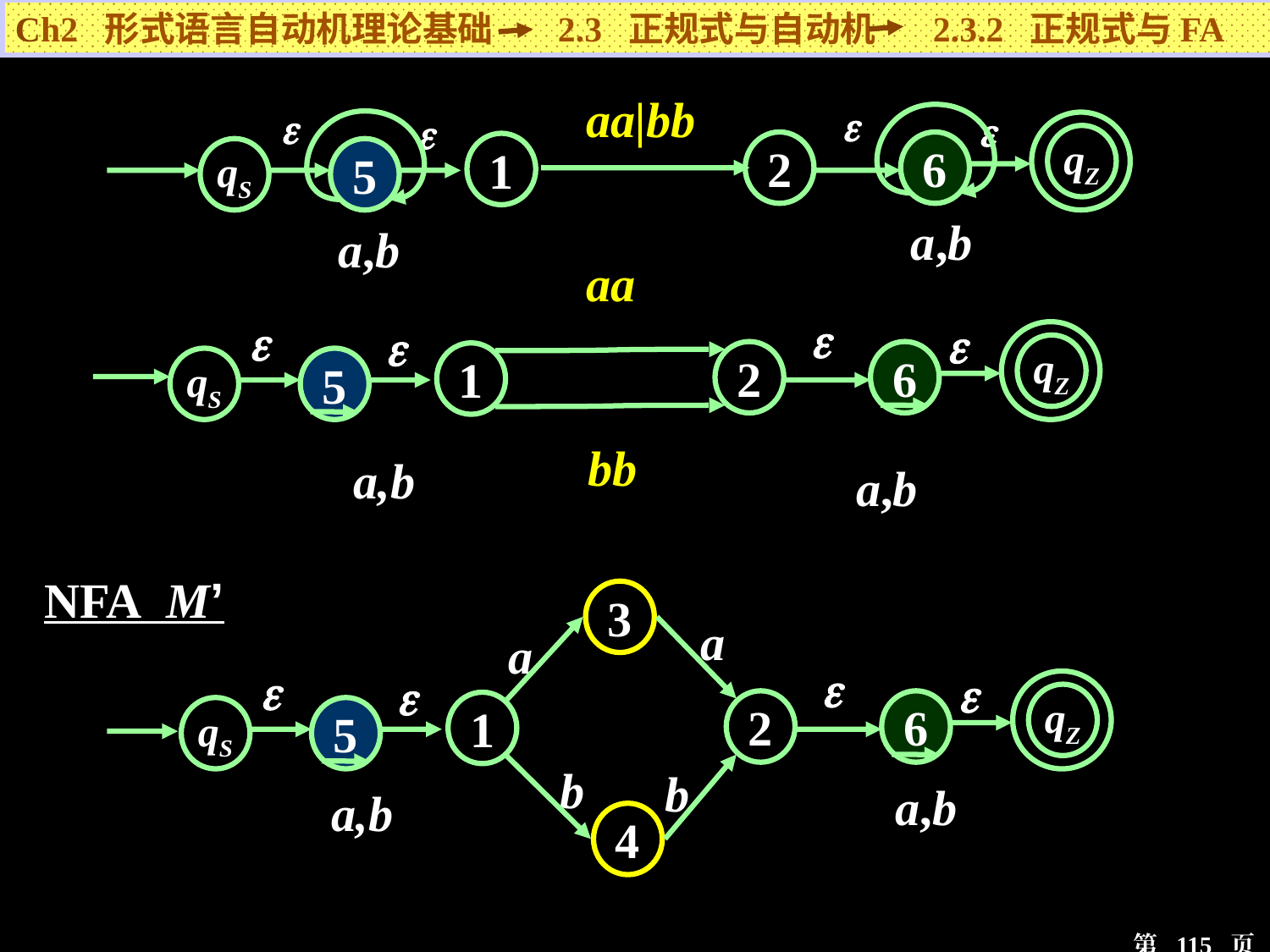

Ch2  形式语言自动机理论基础       2.3  正规式与自动机      2.3.2  正规式与FA

aa|bb
ε
ε
ε
ε

qZ
2
6
1
qS
5

a,b
a,b

aa
ε
ε
ε
ε

qZ
2
6
1
qS
5

bb
a,b
a,b

NFA  M’
3
a
a
ε
ε
ε
ε

qZ
2
6
1
qS
5

b
b
a,b
a,b
4